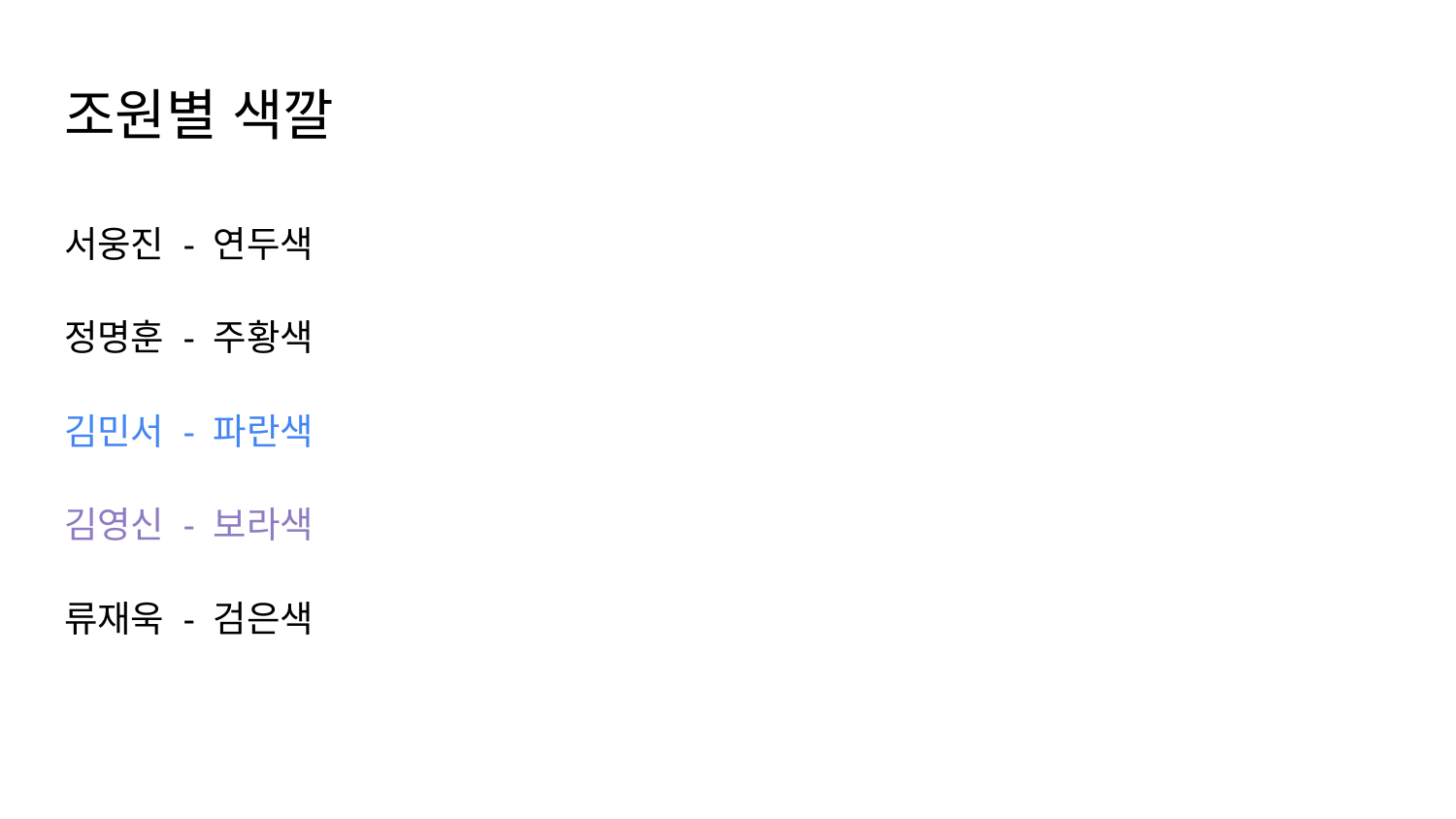

# 조원별 색깔
서웅진 - 연두색

정명훈 - 주황색

김민서 - 파란색

김영신 - 보라색

류재욱 - 검은색